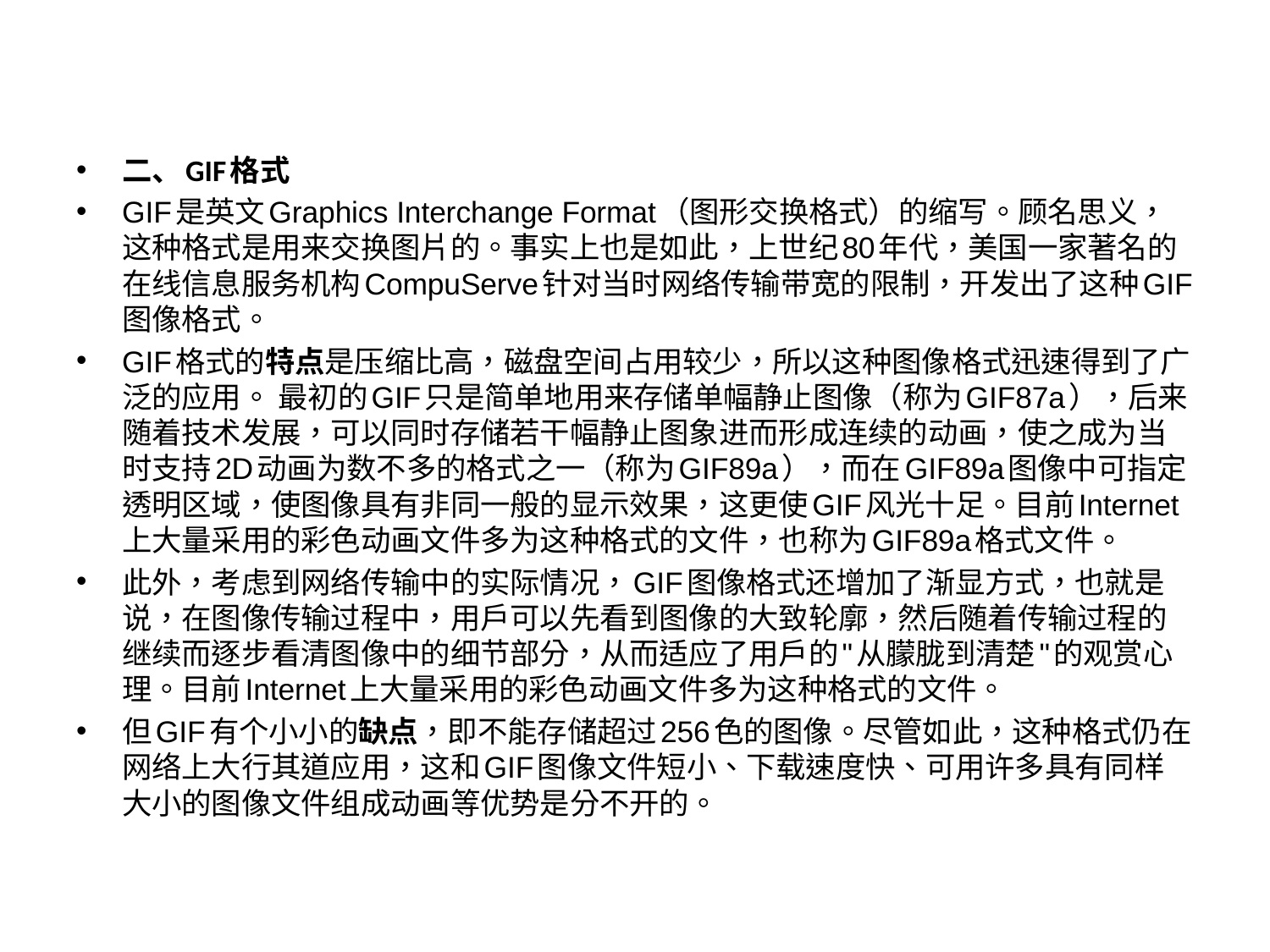

二、GIF格式
GIF是英文Graphics Interchange Format（图形交换格式）的缩写。顾名思义，这种格式是用来交换图片的。事实上也是如此，上世纪80年代，美国一家著名的在线信息服务机构CompuServe针对当时网络传输带宽的限制，开发出了这种GIF图像格式。
GIF格式的特点是压缩比高，磁盘空间占用较少，所以这种图像格式迅速得到了广泛的应用。 最初的GIF只是简单地用来存储单幅静止图像（称为GIF87a），后来随着技术发展，可以同时存储若干幅静止图象进而形成连续的动画，使之成为当时支持2D动画为数不多的格式之一（称为GIF89a），而在GIF89a图像中可指定透明区域，使图像具有非同一般的显示效果，这更使GIF风光十足。目前Internet上大量采用的彩色动画文件多为这种格式的文件，也称为GIF89a格式文件。
此外，考虑到网络传输中的实际情况，GIF图像格式还增加了渐显方式，也就是说，在图像传输过程中，用户可以先看到图像的大致轮廓，然后随着传输过程的继续而逐步看清图像中的细节部分，从而适应了用户的"从朦胧到清楚"的观赏心理。目前Internet上大量采用的彩色动画文件多为这种格式的文件。
但GIF有个小小的缺点，即不能存储超过256色的图像。尽管如此，这种格式仍在网络上大行其道应用，这和GIF图像文件短小、下载速度快、可用许多具有同样大小的图像文件组成动画等优势是分不开的。